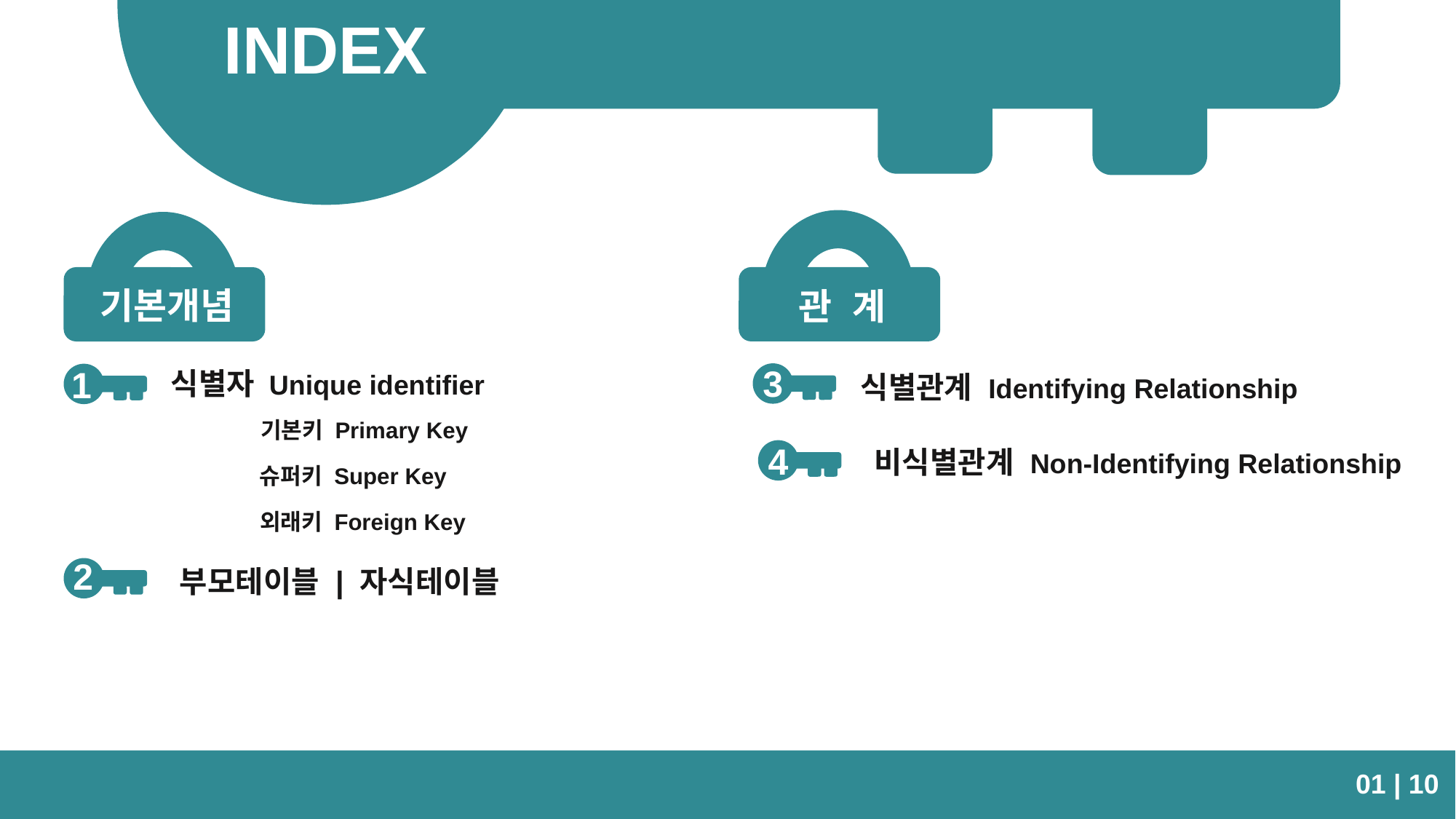

INDEX

기본개념
관  계
3
1
식별자 Unique identifier
식별관계 Identifying Relationship

기본키 Primary Key
4
비식별관계 Non-Identifying Relationship

슈퍼키 Super Key
외래키 Foreign Key
2
부모테이블 | 자식테이블

01 | 10